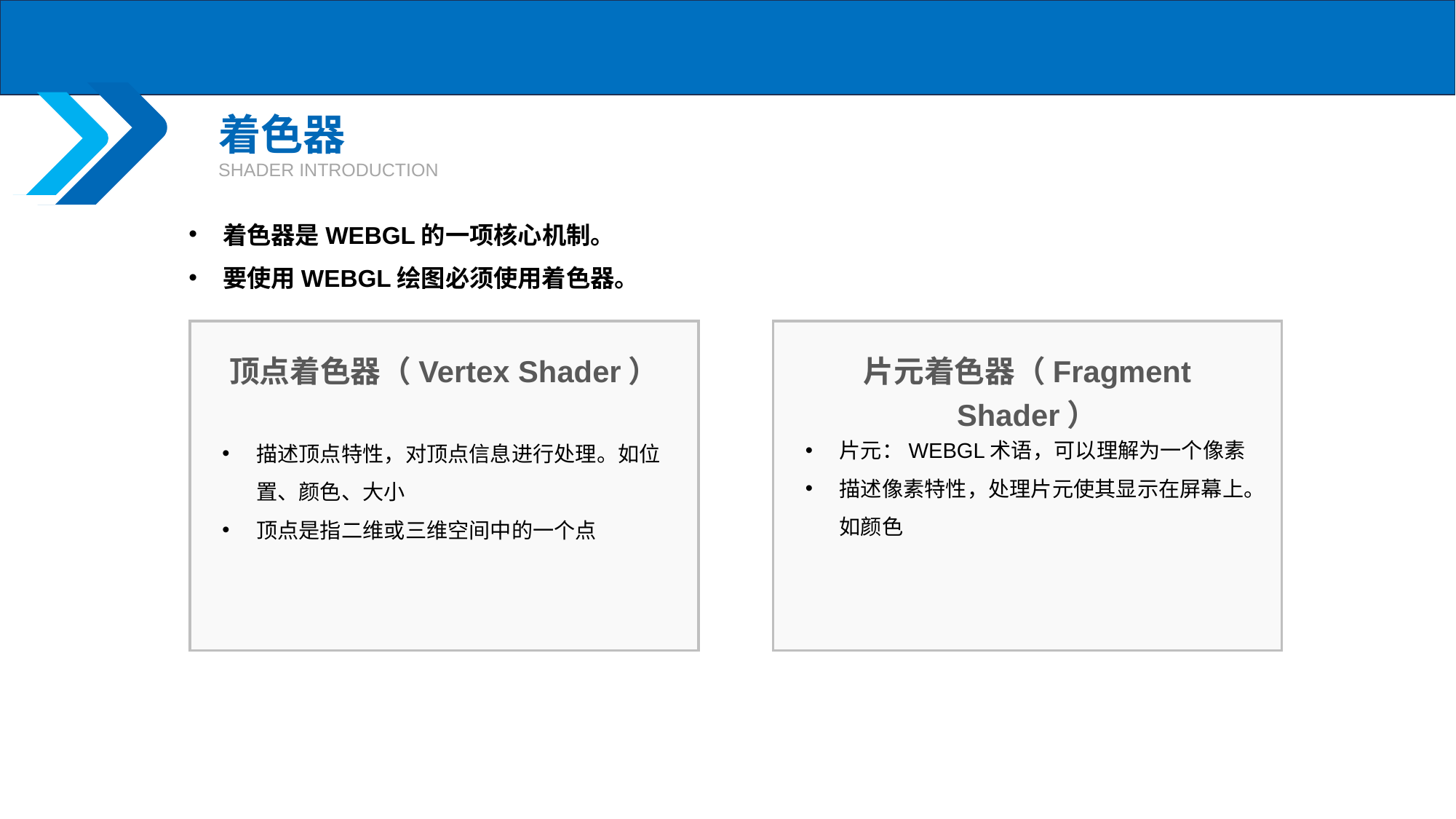

着色器
SHADER INTRODUCTION

着色器是WEBGL的一项核心机制。
要使用WEBGL绘图必须使用着色器。

顶点着色器（Vertex Shader）
片元着色器（Fragment Shader）
片元：WEBGL术语，可以理解为一个像素
描述像素特性，处理片元使其显示在屏幕上。如颜色
描述顶点特性，对顶点信息进行处理。如位置、颜色、大小
顶点是指二维或三维空间中的一个点